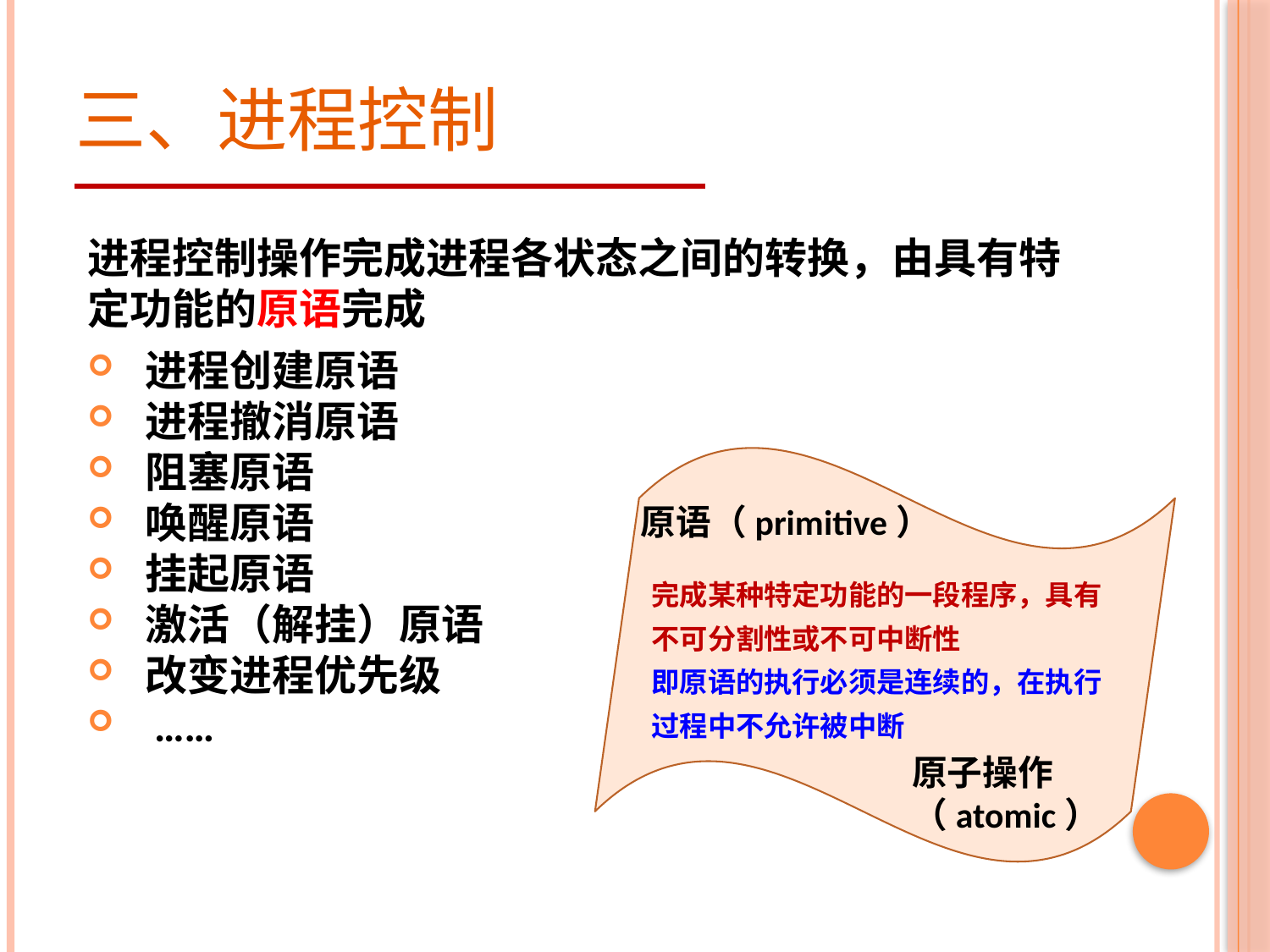

# 三、进程控制
进程控制操作完成进程各状态之间的转换，由具有特定功能的原语完成
 进程创建原语
 进程撤消原语
 阻塞原语
 唤醒原语
 挂起原语
 激活（解挂）原语
 改变进程优先级
   ……
完成某种特定功能的一段程序，具有不可分割性或不可中断性
即原语的执行必须是连续的，在执行过程中不允许被中断
原语（primitive）
原子操作（atomic）